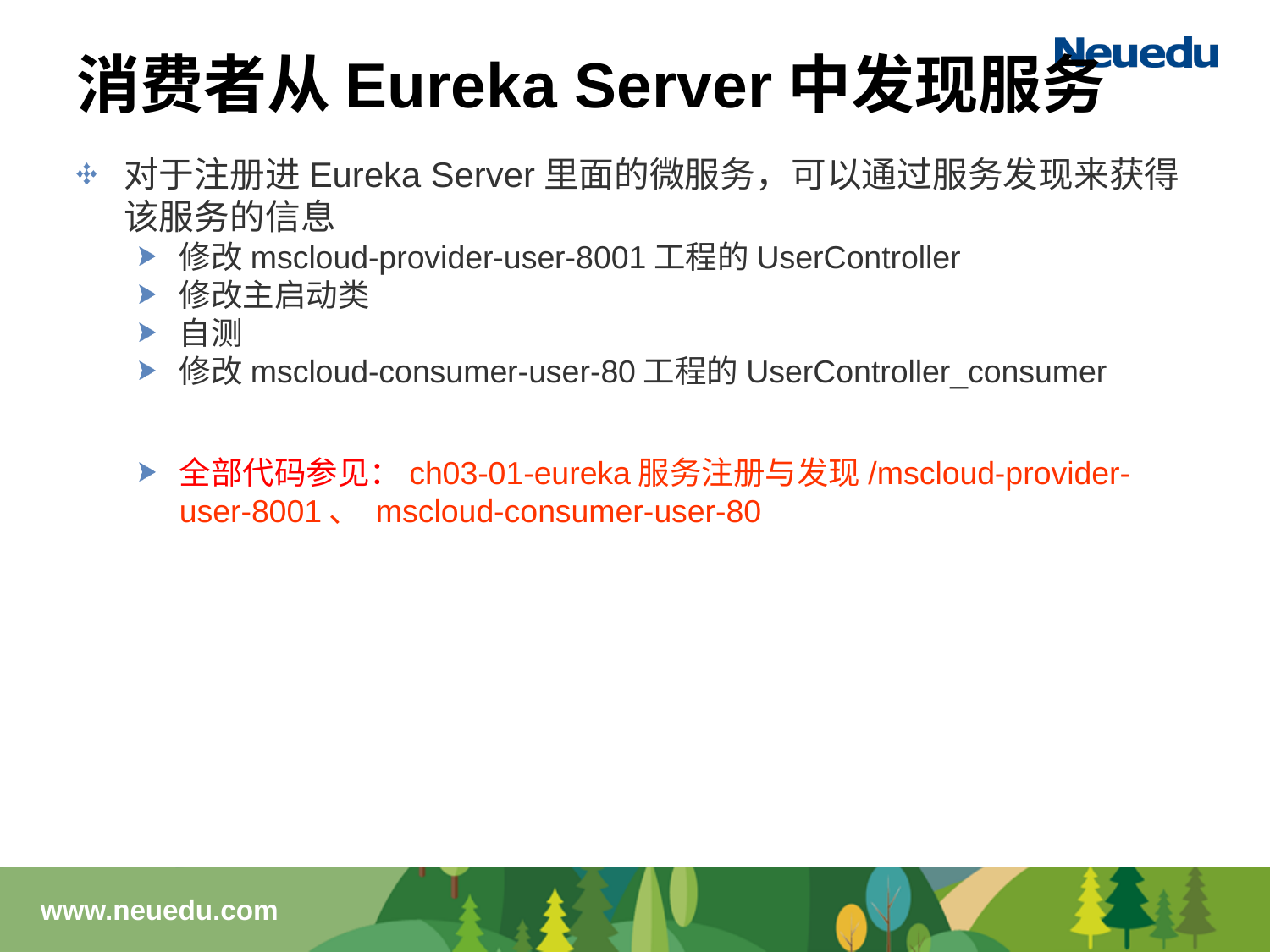

# 消费者从Eureka Server中发现服务
对于注册进Eureka Server里面的微服务，可以通过服务发现来获得该服务的信息
修改mscloud-provider-user-8001工程的UserController
修改主启动类
自测
修改mscloud-consumer-user-80工程的UserController_consumer

全部代码参见：ch03-01-eureka服务注册与发现/mscloud-provider-user-8001、 mscloud-consumer-user-80